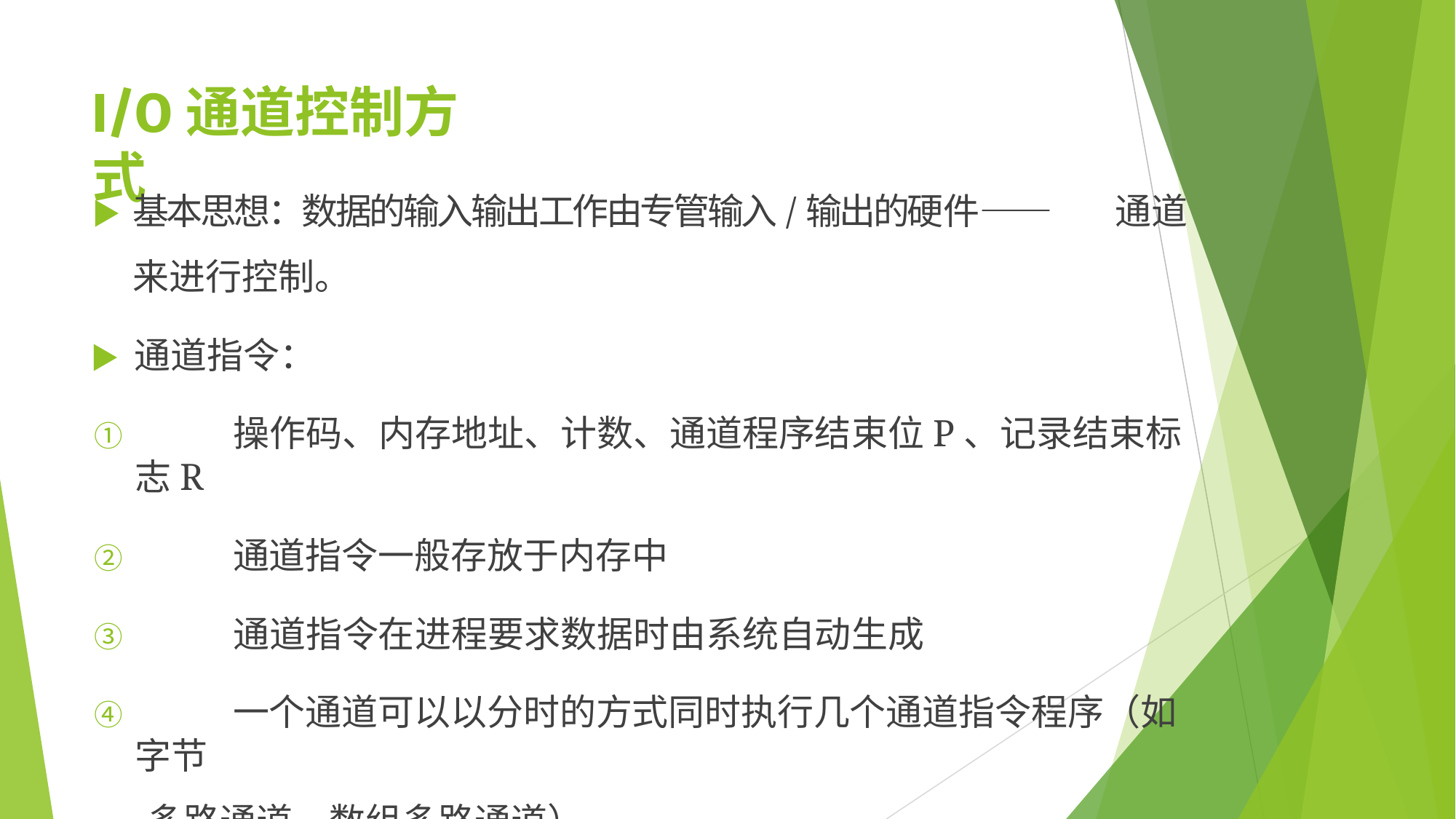

# I/O通道控制方式
▶	基本思想：数据的输入输出工作由专管输入/输出的硬件——	通道 来进行控制。

▶	通道指令：

①	操作码、内存地址、计数、通道程序结束位P、记录结束标志R

②	通道指令一般存放于内存中

③	通道指令在进程要求数据时由系统自动生成

④	一个通道可以以分时的方式同时执行几个通道指令程序（如字节
多路通道、数组多路通道）